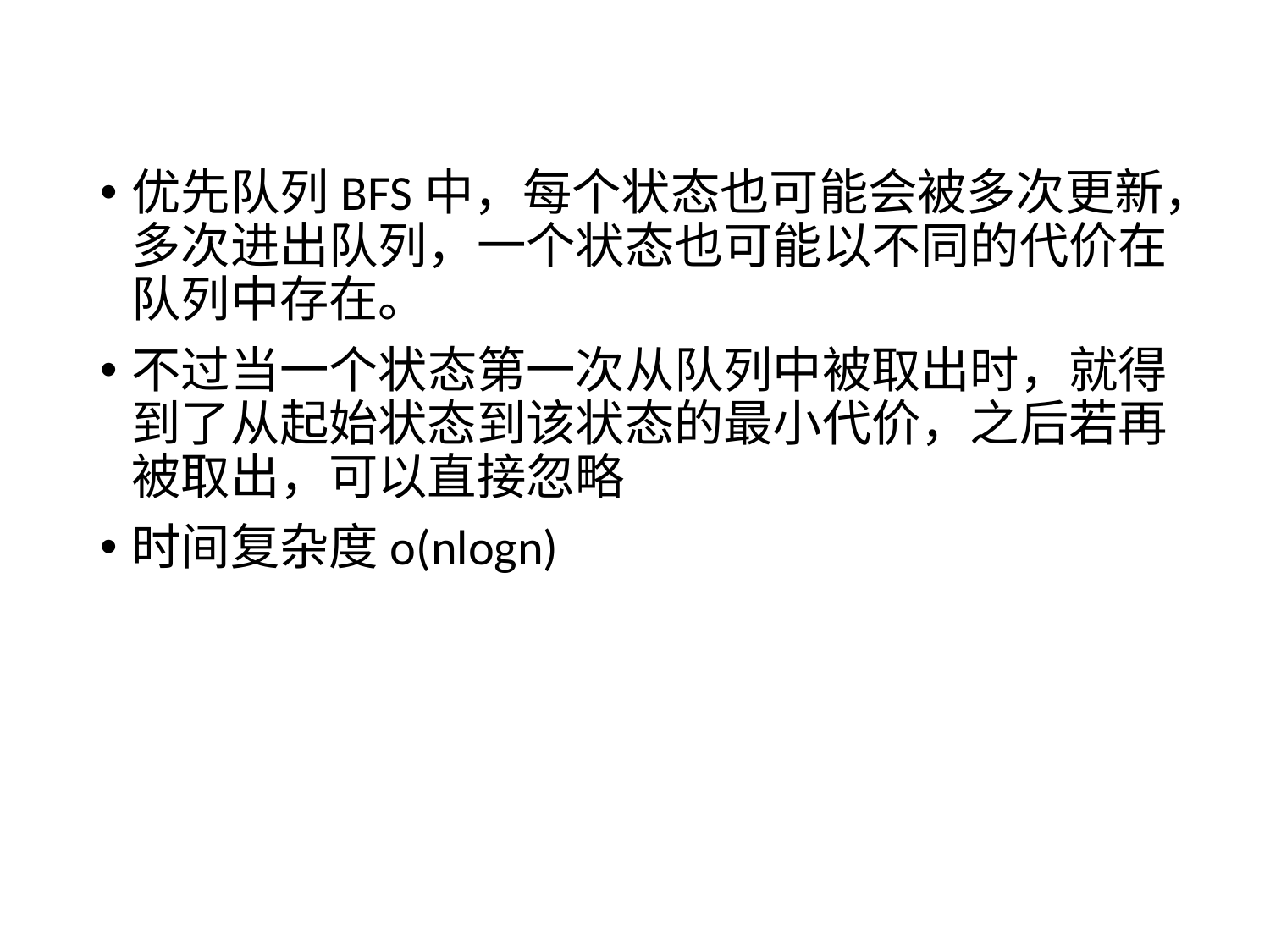

优先队列BFS中，每个状态也可能会被多次更新，多次进出队列，一个状态也可能以不同的代价在队列中存在。
不过当一个状态第一次从队列中被取出时，就得到了从起始状态到该状态的最小代价，之后若再被取出，可以直接忽略
时间复杂度o(nlogn)